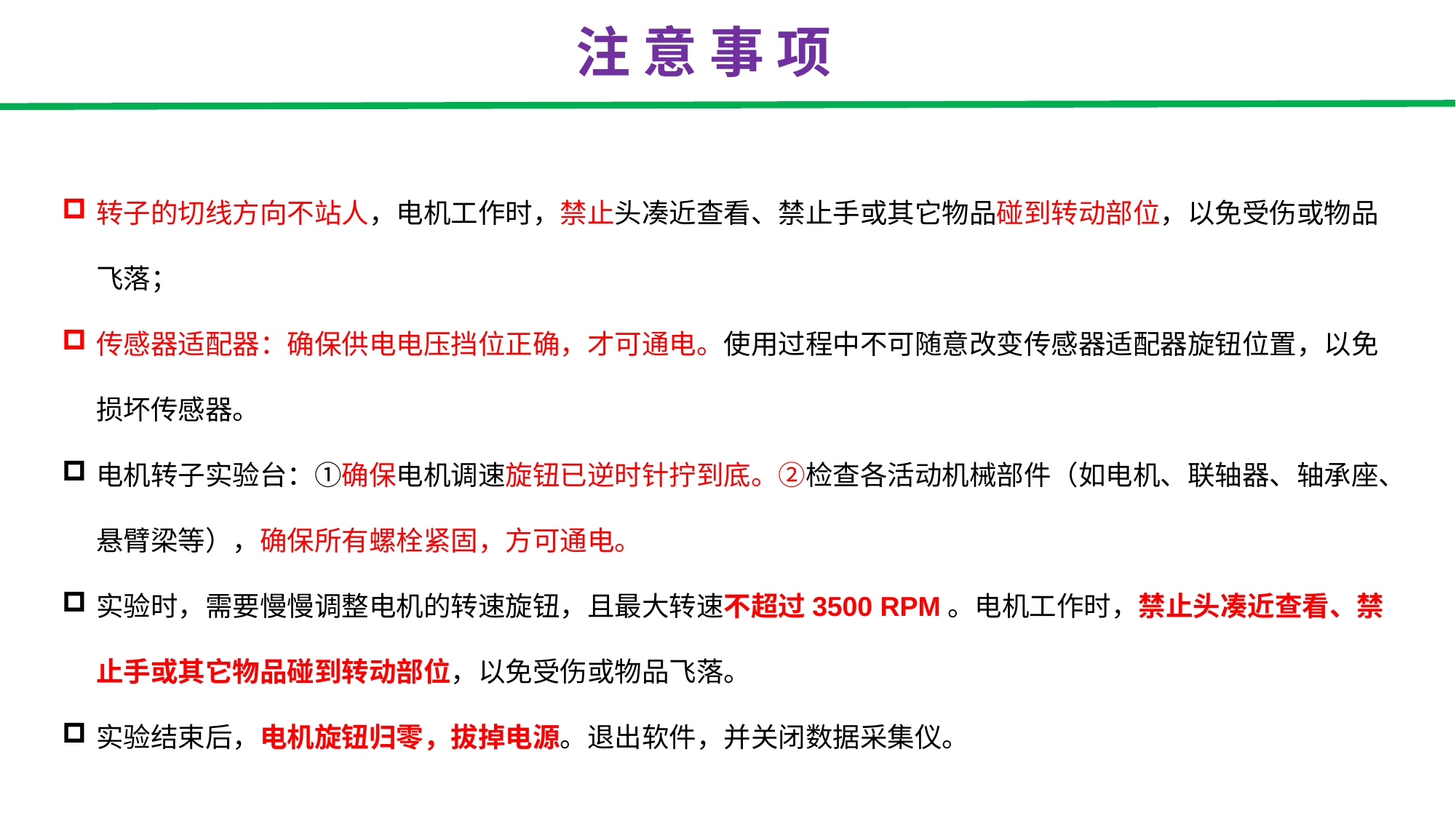

注 意 事 项
转子的切线方向不站人，电机工作时，禁止头凑近查看、禁止手或其它物品碰到转动部位，以免受伤或物品飞落；
传感器适配器：确保供电电压挡位正确，才可通电。使用过程中不可随意改变传感器适配器旋钮位置，以免损坏传感器。
电机转子实验台：①确保电机调速旋钮已逆时针拧到底。②检查各活动机械部件（如电机、联轴器、轴承座、悬臂梁等），确保所有螺栓紧固，方可通电。
实验时，需要慢慢调整电机的转速旋钮，且最大转速不超过3500 RPM。电机工作时，禁止头凑近查看、禁止手或其它物品碰到转动部位，以免受伤或物品飞落。
实验结束后，电机旋钮归零，拔掉电源。退出软件，并关闭数据采集仪。